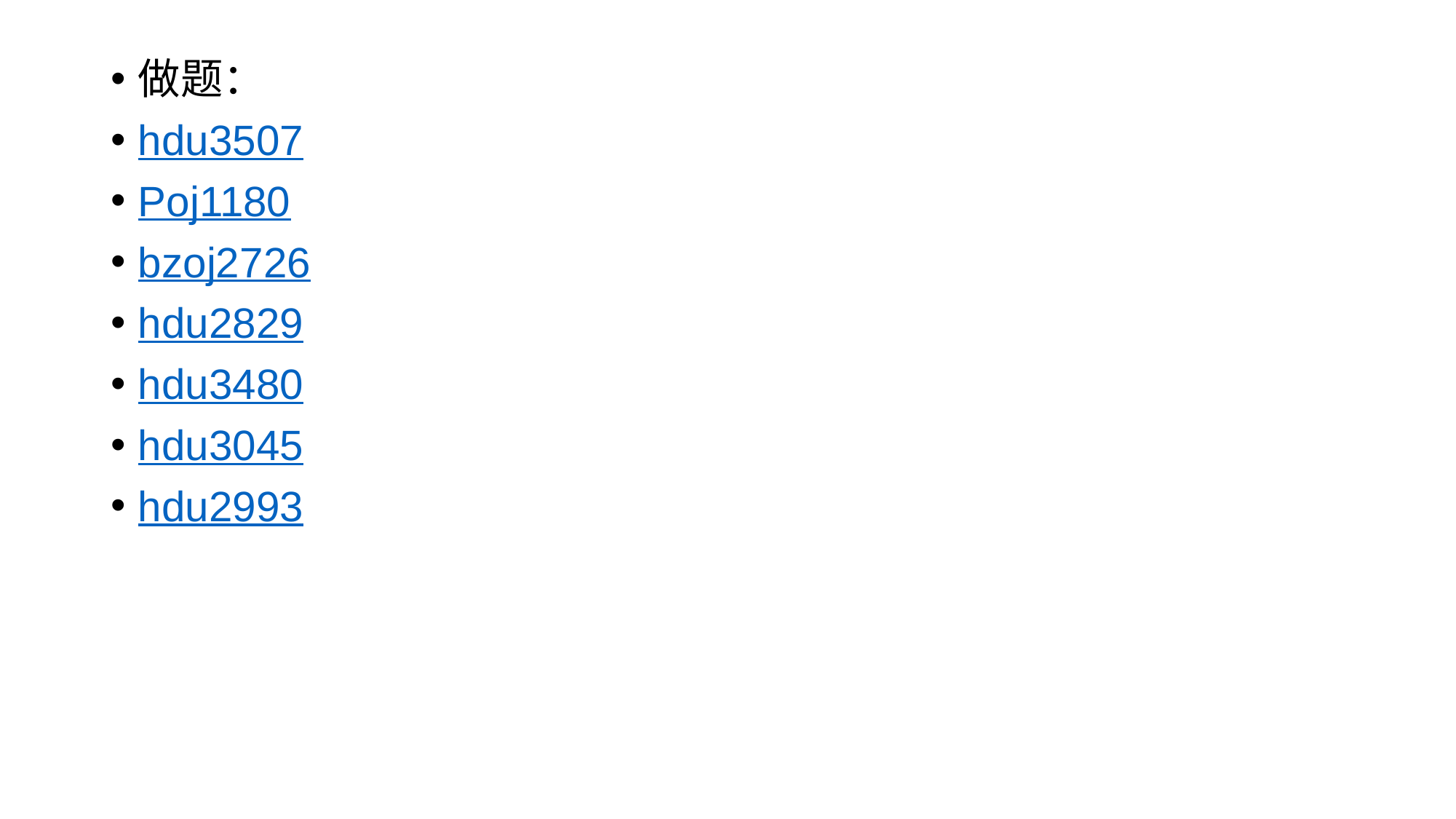

做题：
hdu3507
Poj1180
bzoj2726
hdu2829
hdu3480
hdu3045
hdu2993